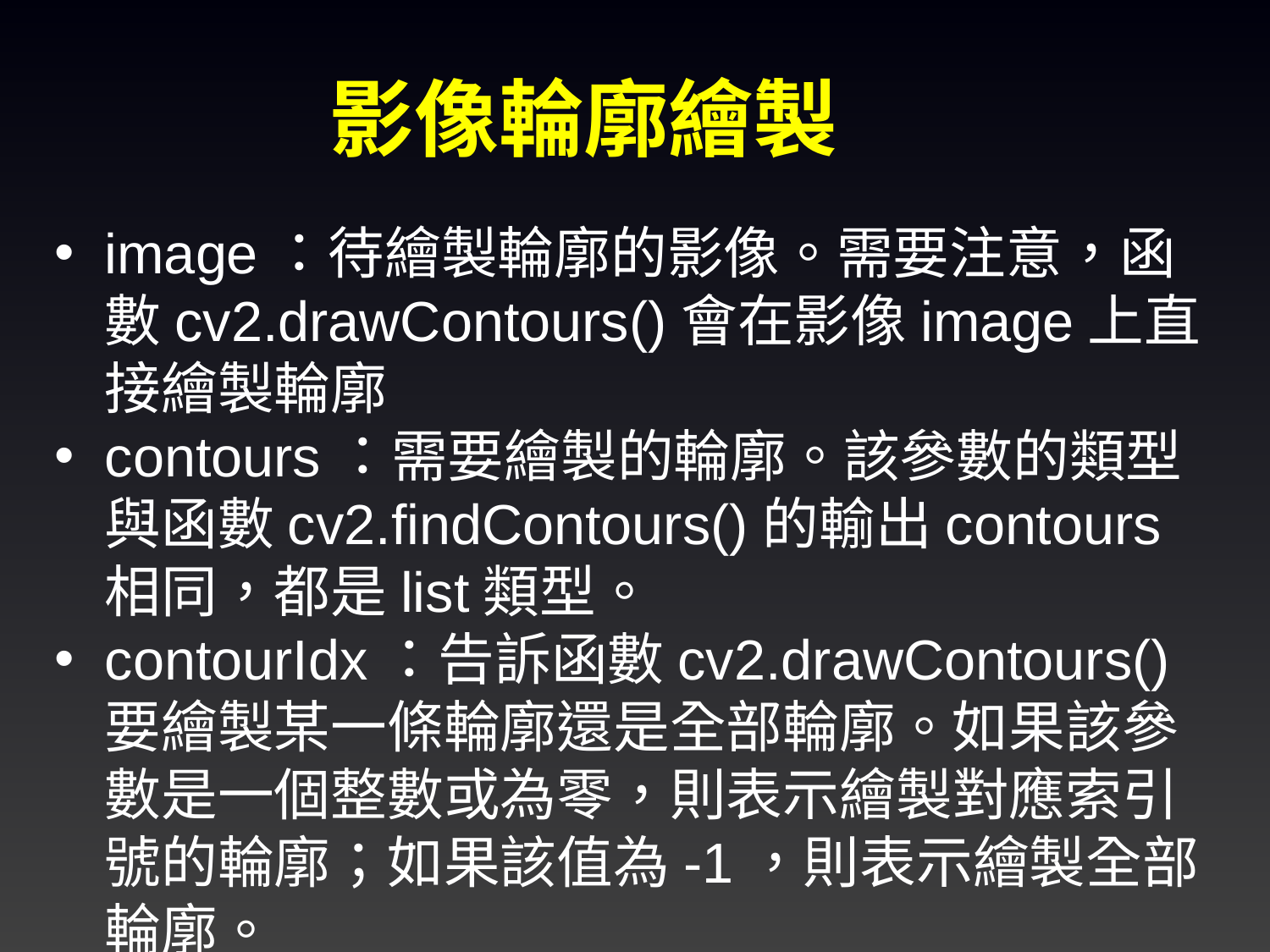

影像輪廓繪製
image：待繪製輪廓的影像。需要注意，函數cv2.drawContours()會在影像image上直接繪製輪廓
contours：需要繪製的輪廓。該參數的類型與函數cv2.findContours()的輸出contours相同，都是list類型。
contourIdx：告訴函數cv2.drawContours()要繪製某一條輪廓還是全部輪廓。如果該參數是一個整數或為零，則表示繪製對應索引號的輪廓；如果該值為-1，則表示繪製全部輪廓。